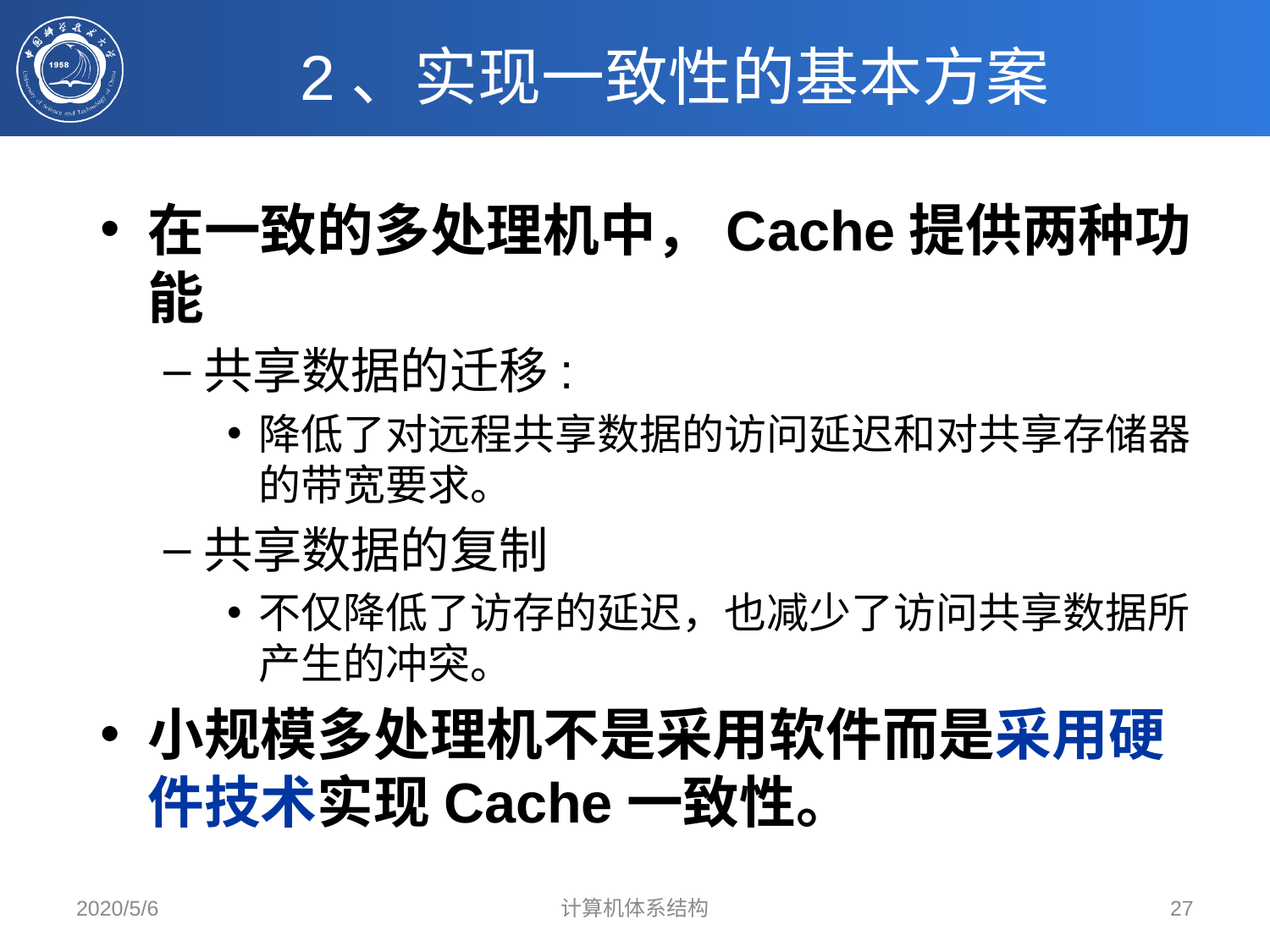

# 2、实现一致性的基本方案
在一致的多处理机中，Cache提供两种功能
共享数据的迁移:
降低了对远程共享数据的访问延迟和对共享存储器的带宽要求。
共享数据的复制
不仅降低了访存的延迟，也减少了访问共享数据所产生的冲突。
小规模多处理机不是采用软件而是采用硬件技术实现Cache一致性。

2020/5/6
计算机体系结构
27